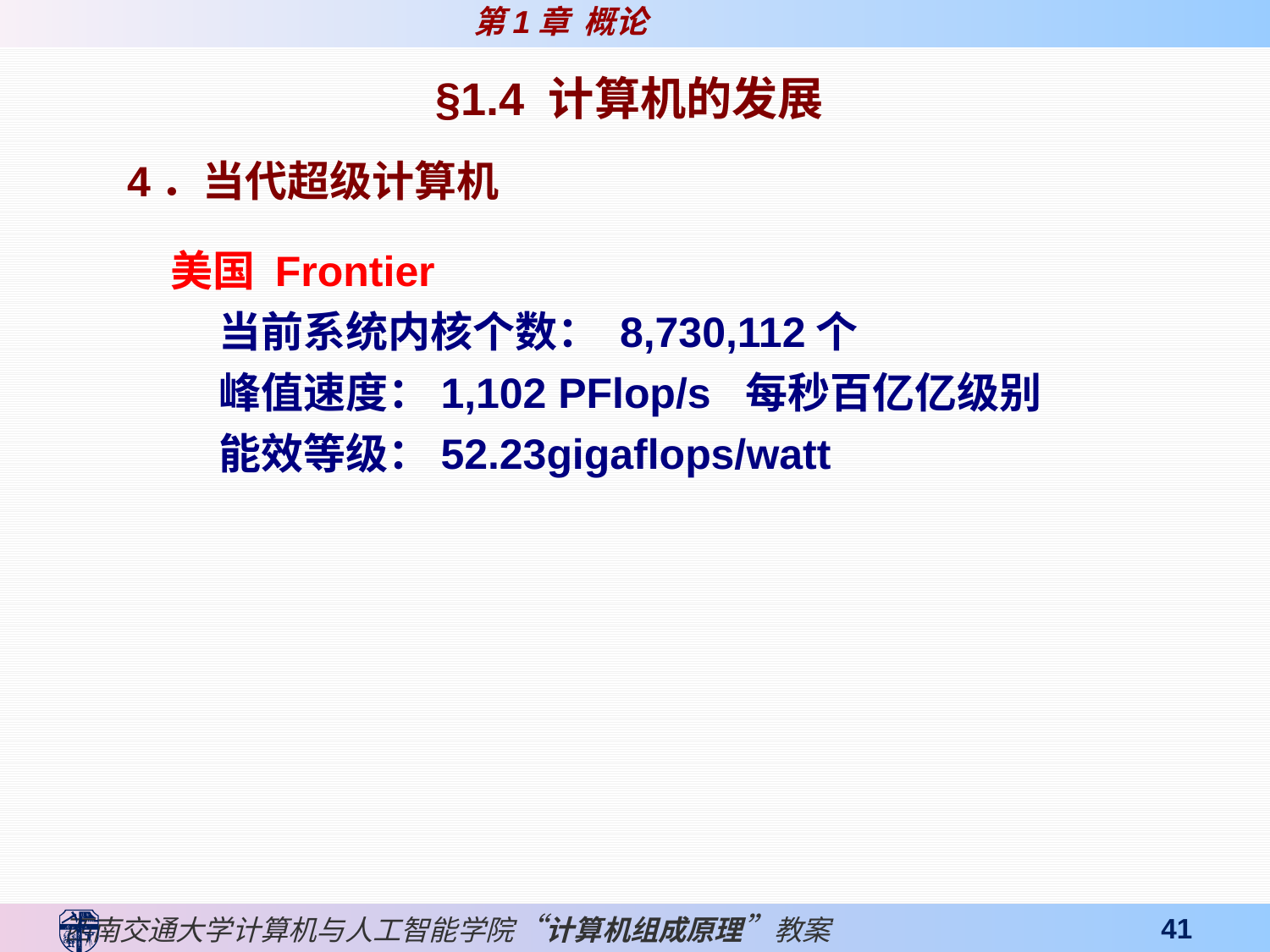

§1.4 计算机的发展
4．当代超级计算机
美国 Frontier
    当前系统内核个数： 8,730,112个
    峰值速度：1,102 PFlop/s  每秒百亿亿级别
    能效等级：52.23gigaflops/watt